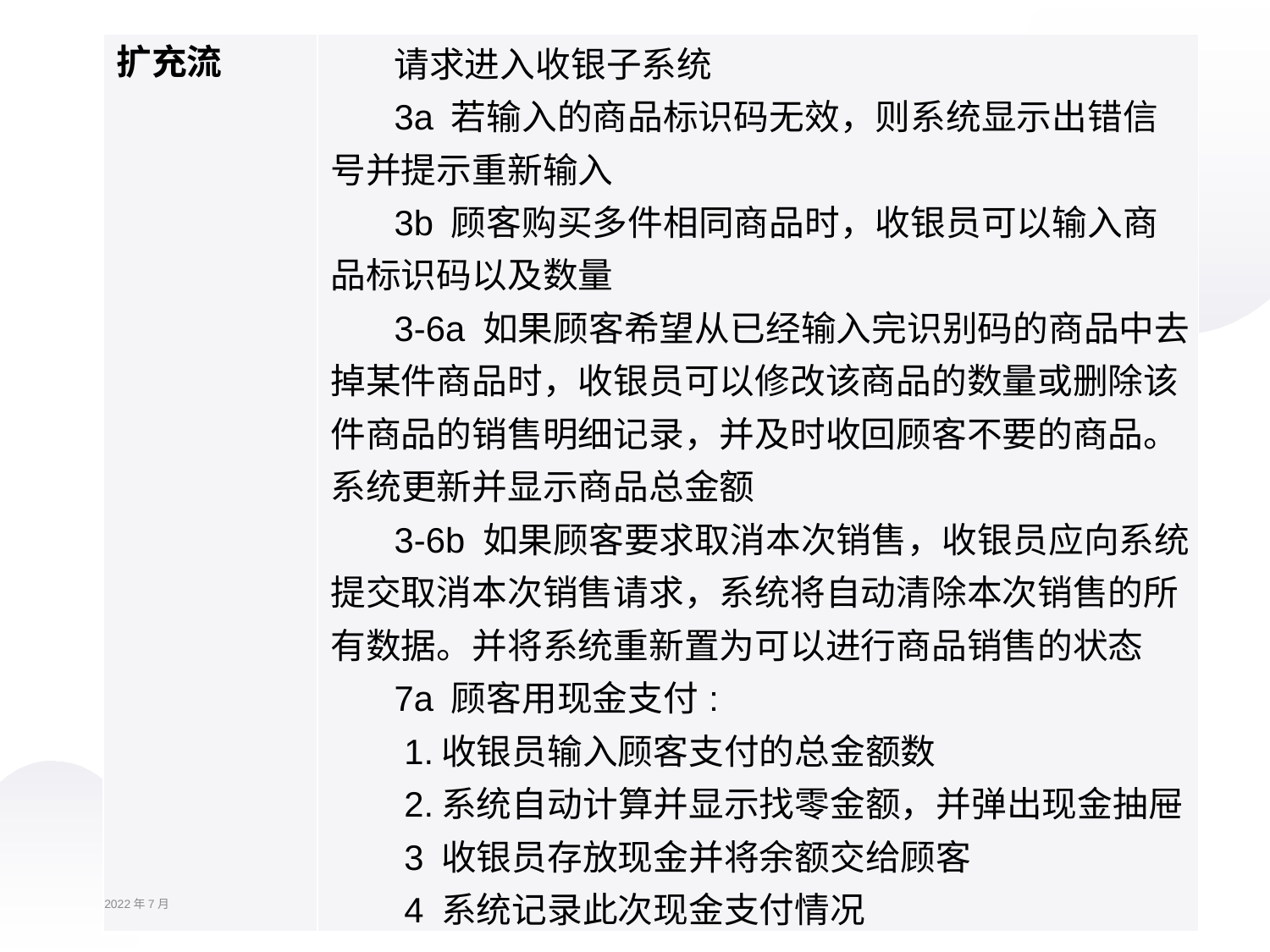

| 扩充流 | 请求进入收银子系统 3a 若输入的商品标识码无效，则系统显示出错信号并提示重新输入 3b 顾客购买多件相同商品时，收银员可以输入商品标识码以及数量 3-6a 如果顾客希望从已经输入完识别码的商品中去掉某件商品时，收银员可以修改该商品的数量或删除该件商品的销售明细记录，并及时收回顾客不要的商品。系统更新并显示商品总金额 3-6b 如果顾客要求取消本次销售，收银员应向系统提交取消本次销售请求，系统将自动清除本次销售的所有数据。并将系统重新置为可以进行商品销售的状态 7a 顾客用现金支付: 1.收银员输入顾客支付的总金额数 2.系统自动计算并显示找零金额，并弹出现金抽屉 3 收银员存放现金并将余额交给顾客 4 系统记录此次现金支付情况 |
| --- | --- |

2022年7月
辽宁科技大学计算机与软件工程学院
55